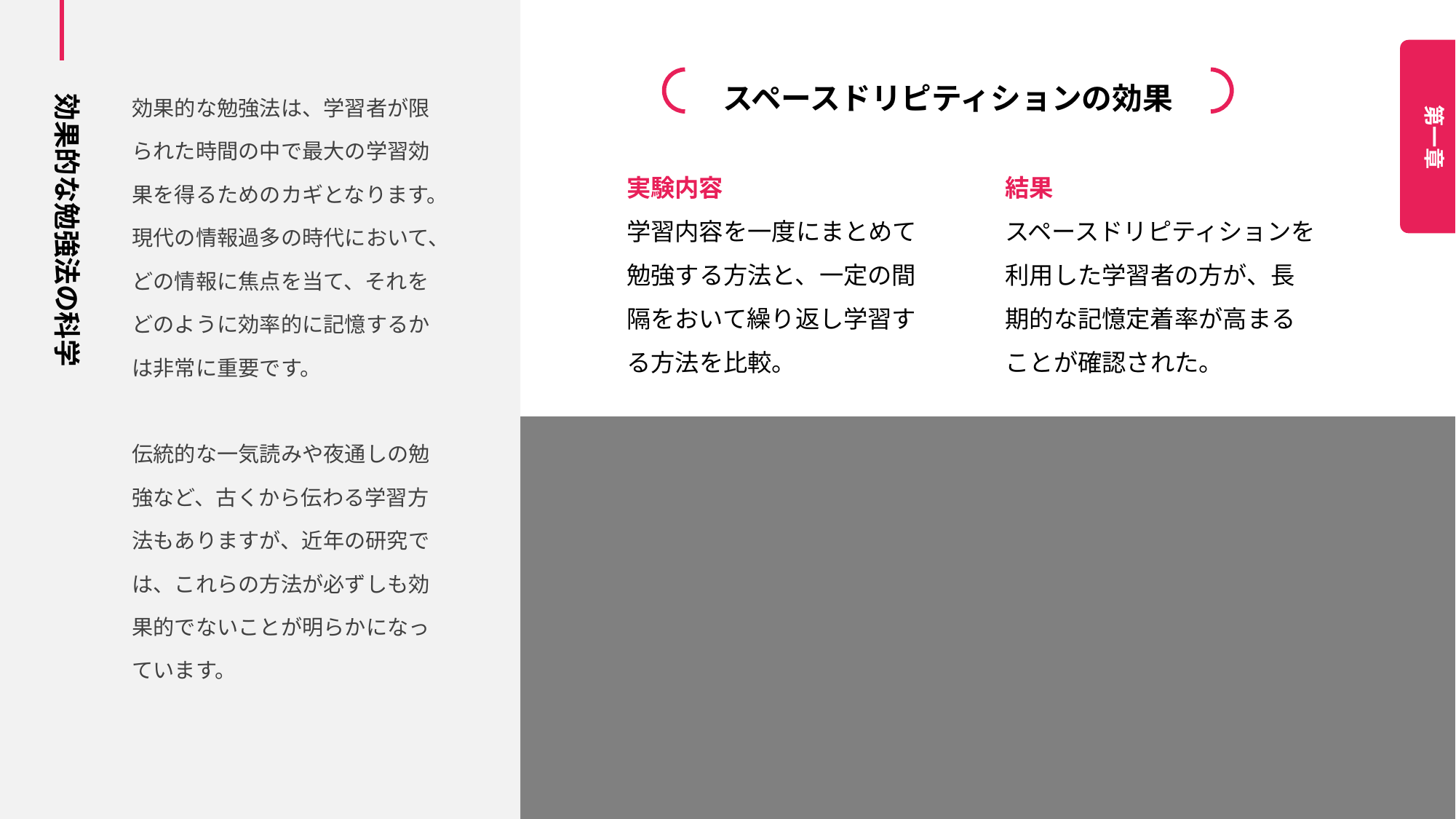

スペースドリピティションの効果

効果的な勉強法は、学習者が限られた時間の中で最大の学習効果を得るためのカギとなります。現代の情報過多の時代において、どの情報に焦点を当て、それをどのように効率的に記憶するかは非常に重要です。

伝統的な一気読みや夜通しの勉強など、古くから伝わる学習方法もありますが、近年の研究では、これらの方法が必ずしも効果的でないことが明らかになっています。
効果的な勉強法の科学

第一章

実験内容　
学習内容を一度にまとめて勉強する方法と、一定の間隔をおいて繰り返し学習する方法を比較。
結果　
スペースドリピティションを利用した学習者の方が、長期的な記憶定着率が高まることが確認された。